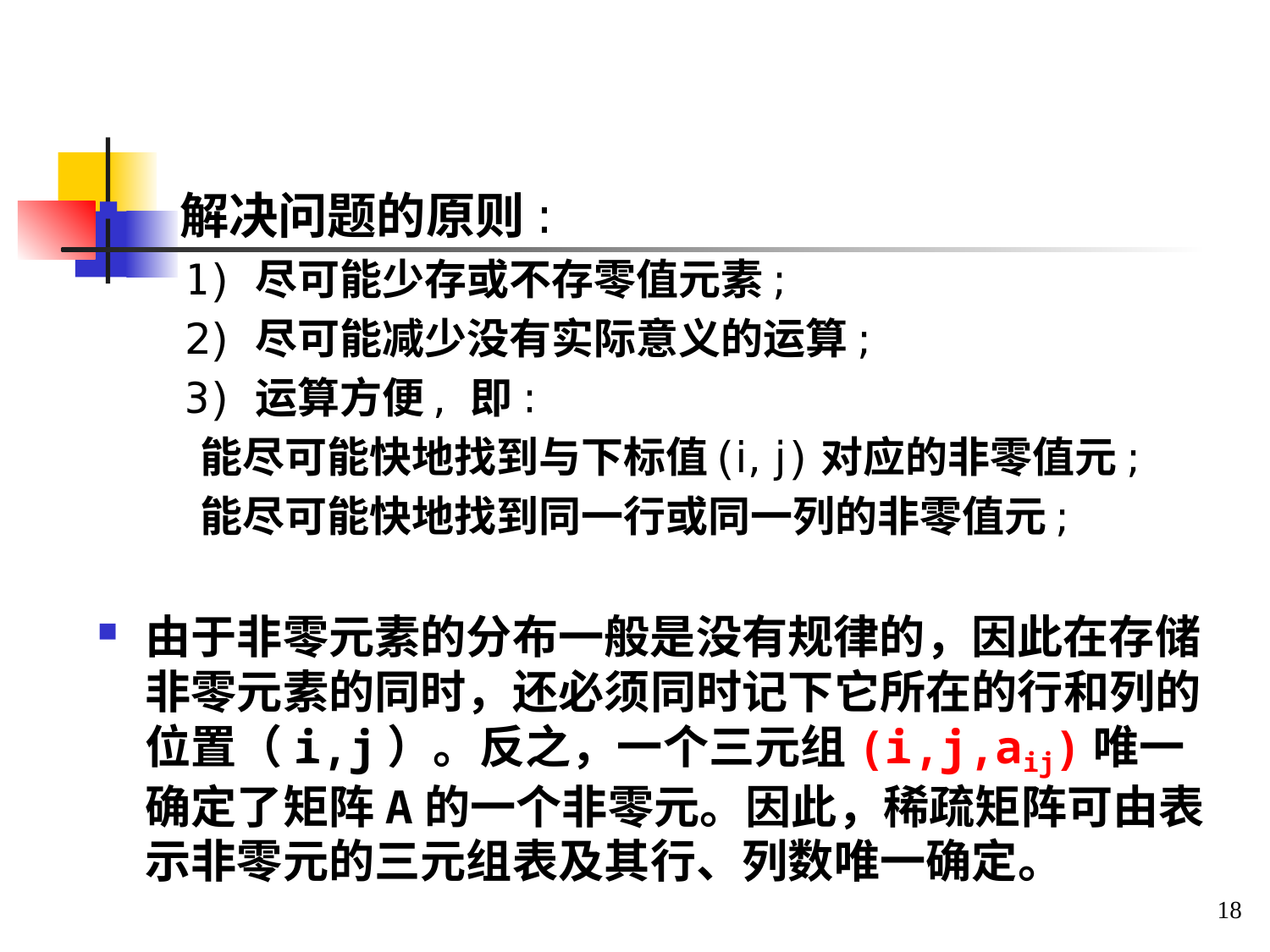

解决问题的原则:
  1) 尽可能少存或不存零值元素;
  2) 尽可能减少没有实际意义的运算;
  3) 运算方便, 即:
   能尽可能快地找到与下标值(i, j)对应的非零值元;
   能尽可能快地找到同一行或同一列的非零值元;

由于非零元素的分布一般是没有规律的，因此在存储非零元素的同时，还必须同时记下它所在的行和列的位置（i,j）。反之，一个三元组(i,j,aij)唯一确定了矩阵A的一个非零元。因此，稀疏矩阵可由表示非零元的三元组表及其行、列数唯一确定。

18